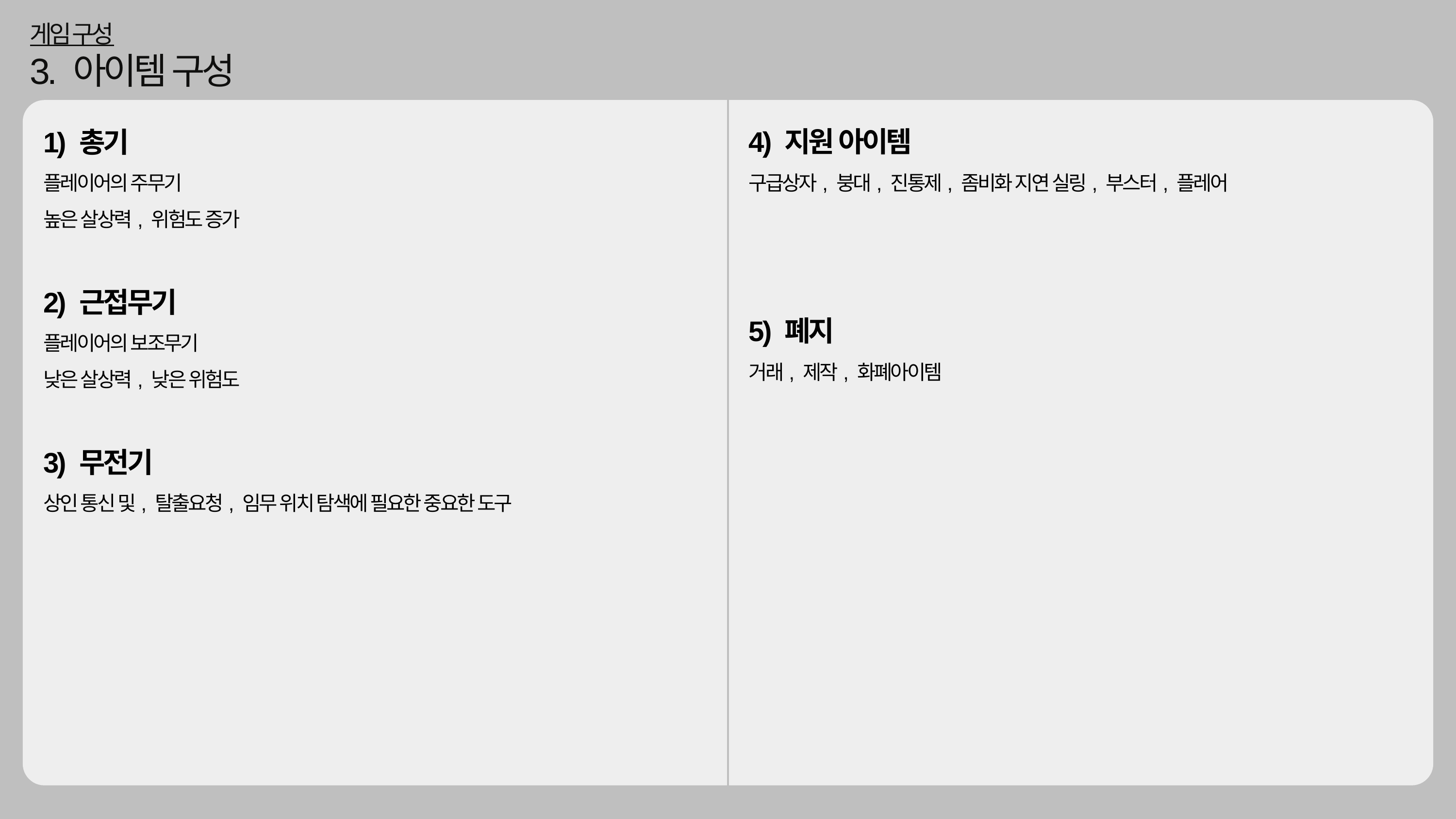

게임 구성
3. 아이템 구성

4) 지원 아이템
구급상자, 붕대, 진통제, 좀비화 지연 실링, 부스터, 플레어

5) 폐지
거래, 제작, 화폐아이템
1) 총기
플레이어의 주무기
높은 살상력, 위험도 증가

2) 근접무기
플레이어의 보조무기
낮은 살상력, 낮은 위험도

3) 무전기
상인 통신 및, 탈출요청, 임무 위치 탐색에 필요한 중요한 도구